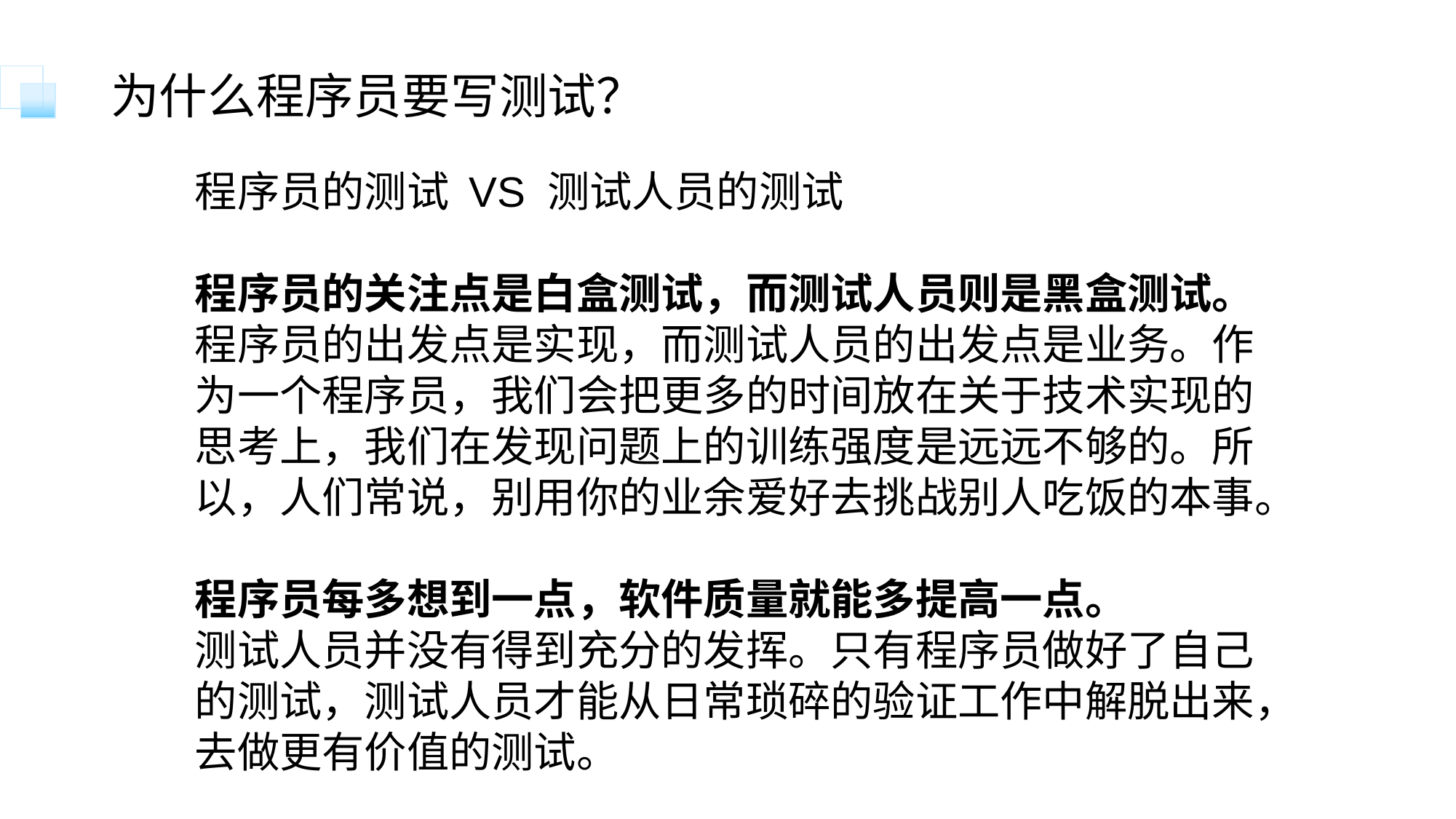

# 为什么程序员要写测试？
程序员的测试 VS 测试人员的测试

程序员的关注点是白盒测试，而测试人员则是黑盒测试。
程序员的出发点是实现，而测试人员的出发点是业务。作为一个程序员，我们会把更多的时间放在关于技术实现的思考上，我们在发现问题上的训练强度是远远不够的。所以，人们常说，别用你的业余爱好去挑战别人吃饭的本事。

程序员每多想到一点，软件质量就能多提高一点。
测试人员并没有得到充分的发挥。只有程序员做好了自己的测试，测试人员才能从日常琐碎的验证工作中解脱出来，去做更有价值的测试。